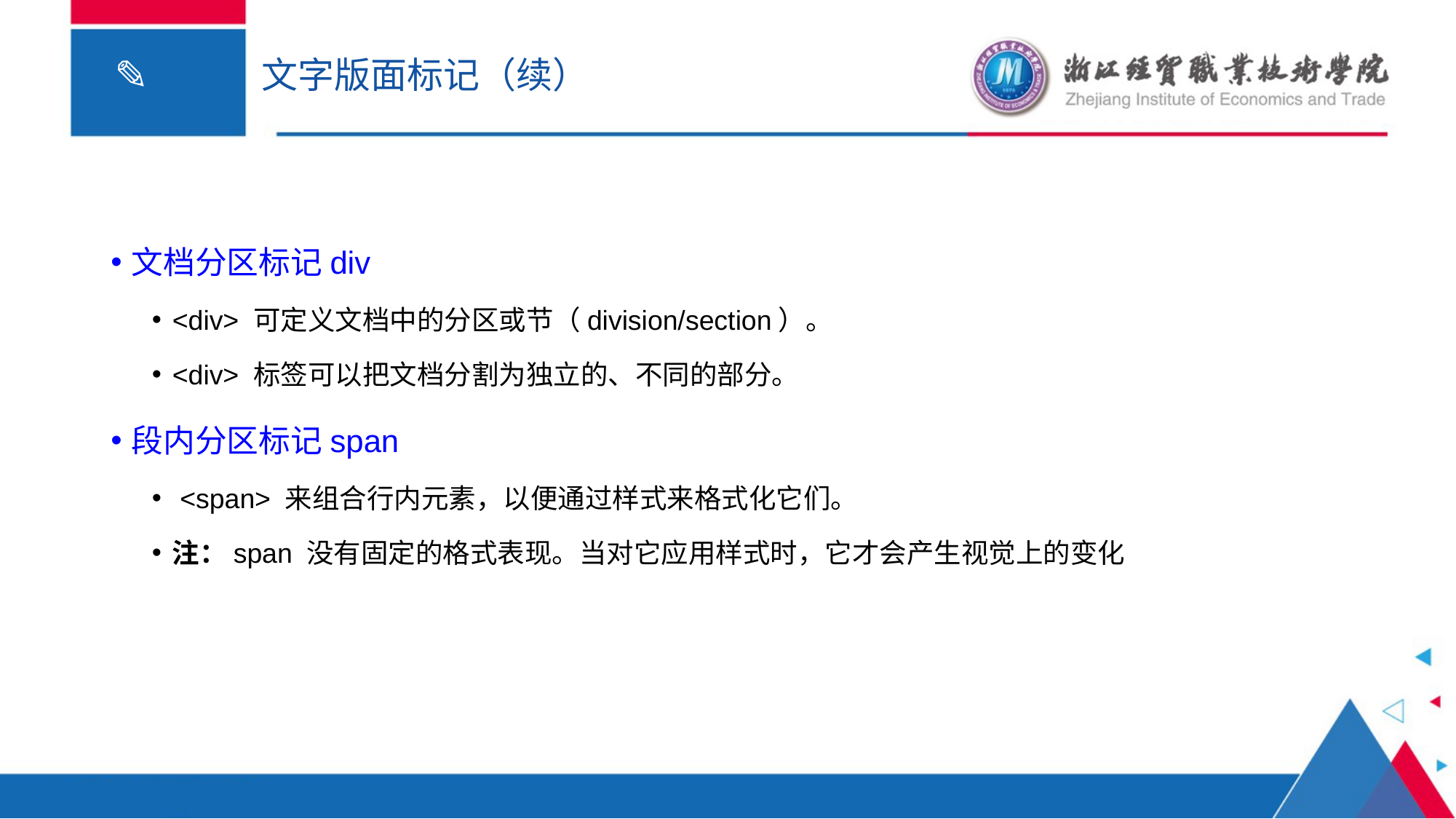

# 文字版面标记（续）
文档分区标记div
<div> 可定义文档中的分区或节（division/section）。
<div> 标签可以把文档分割为独立的、不同的部分。
段内分区标记span
 <span> 来组合行内元素，以便通过样式来格式化它们。
注：span 没有固定的格式表现。当对它应用样式时，它才会产生视觉上的变化